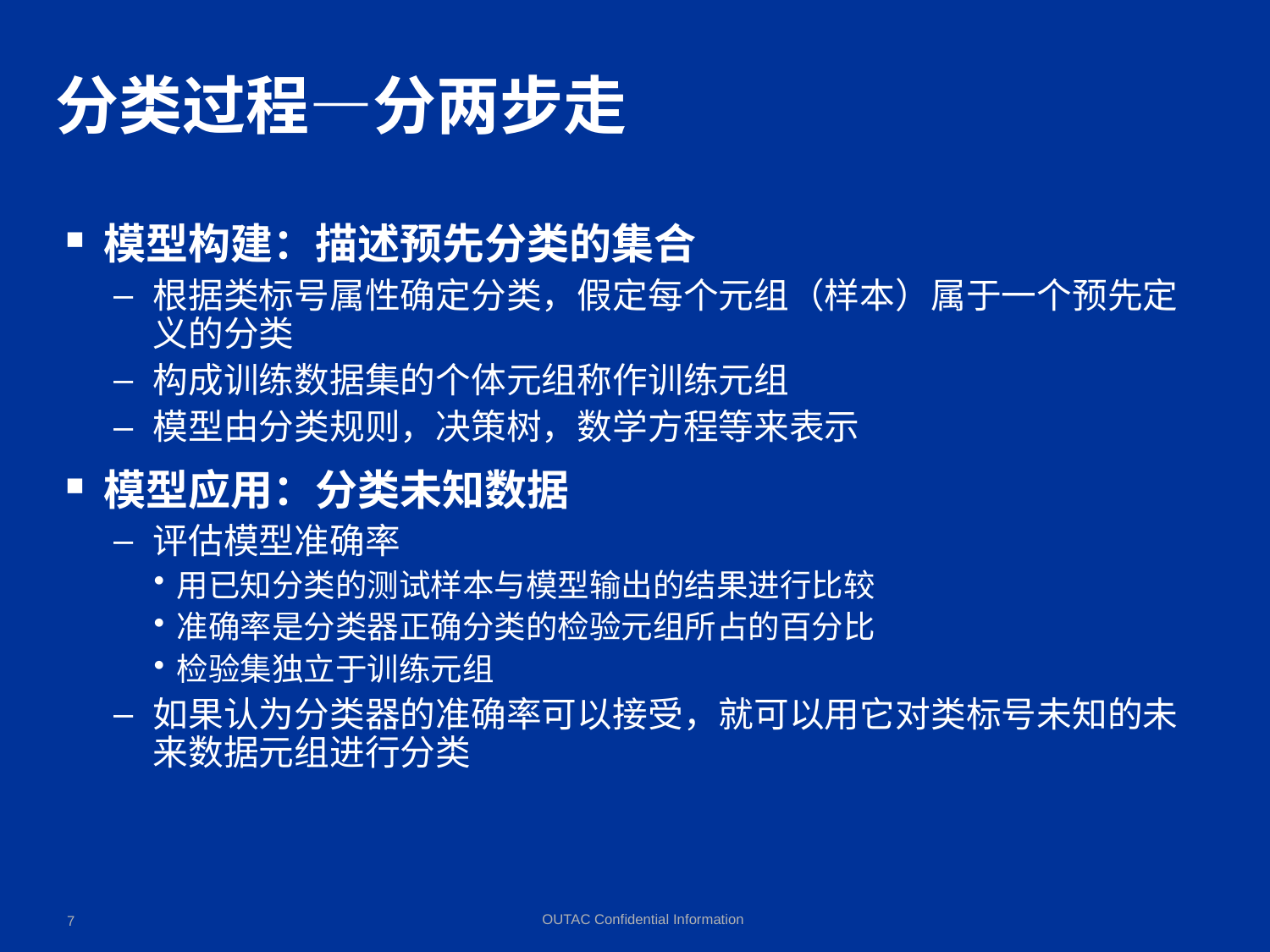

# 分类过程—分两步走
模型构建：描述预先分类的集合
根据类标号属性确定分类，假定每个元组（样本）属于一个预先定义的分类
构成训练数据集的个体元组称作训练元组
模型由分类规则，决策树，数学方程等来表示
模型应用：分类未知数据
评估模型准确率
用已知分类的测试样本与模型输出的结果进行比较
准确率是分类器正确分类的检验元组所占的百分比
检验集独立于训练元组
如果认为分类器的准确率可以接受，就可以用它对类标号未知的未来数据元组进行分类
7